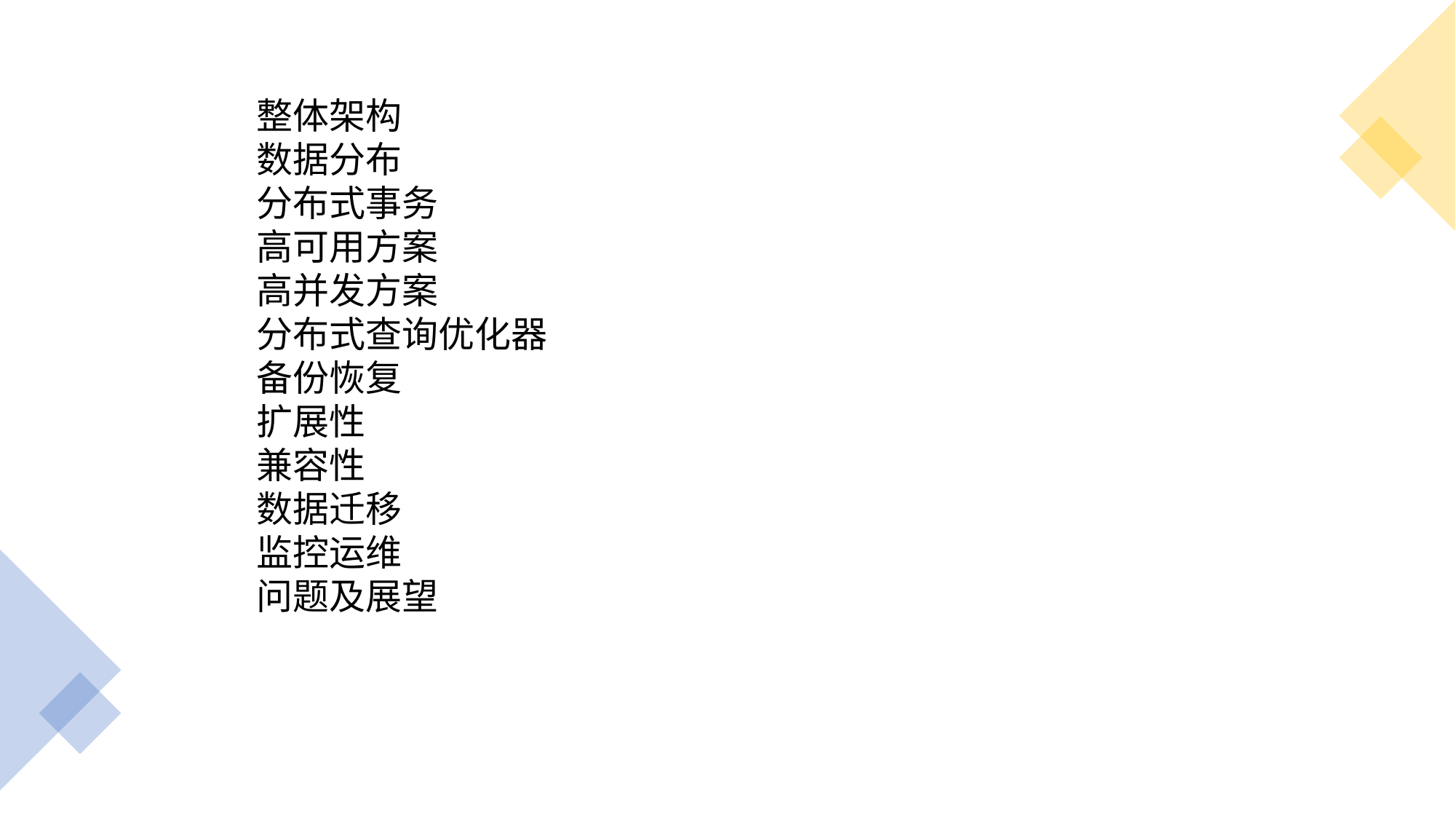

整体架构
数据分布
分布式事务
高可用方案
高并发方案
分布式查询优化器
备份恢复
扩展性
兼容性
数据迁移
监控运维
问题及展望